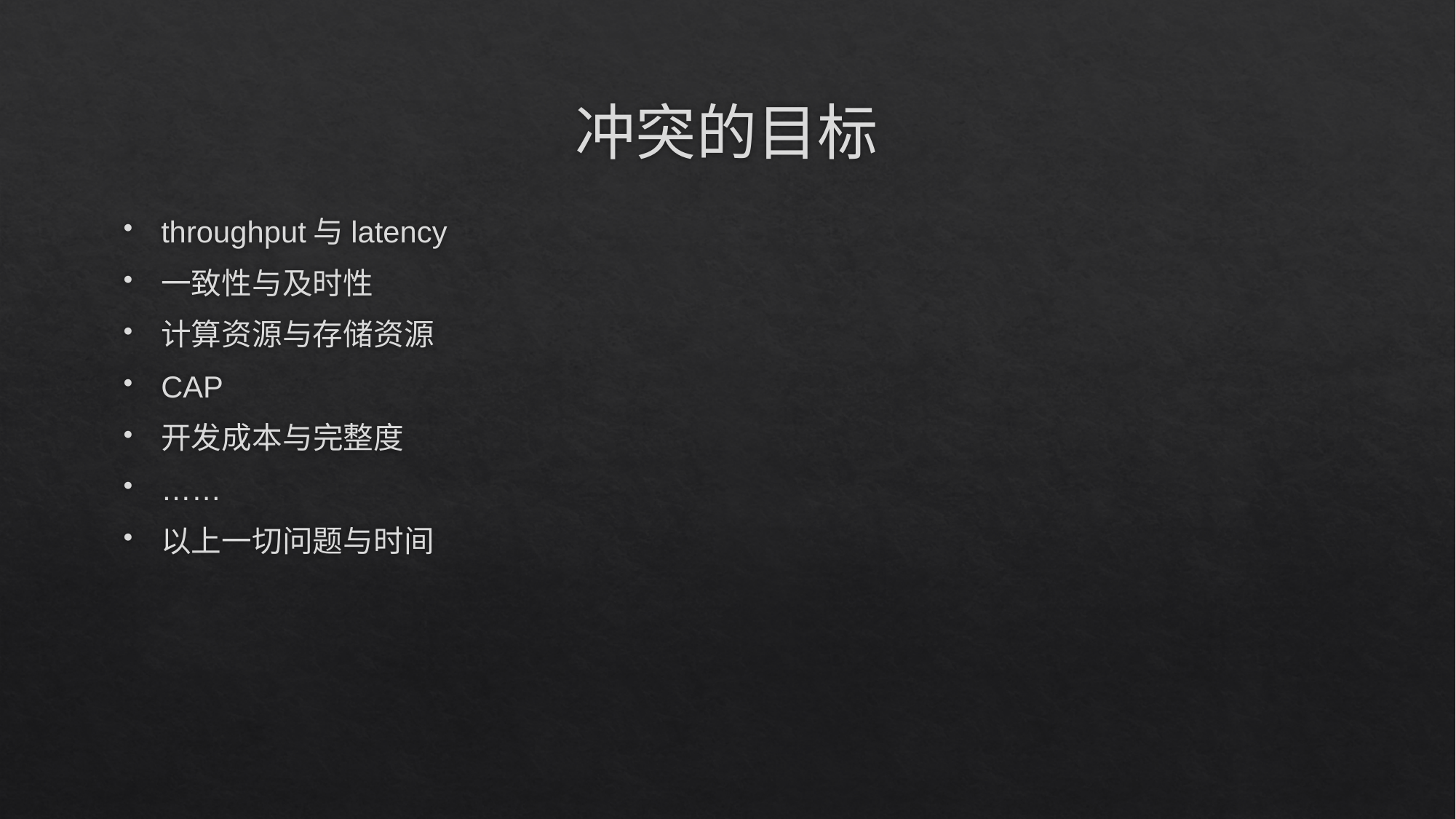

# 冲突的目标
throughput与latency
一致性与及时性
计算资源与存储资源
CAP
开发成本与完整度
……
以上一切问题与时间